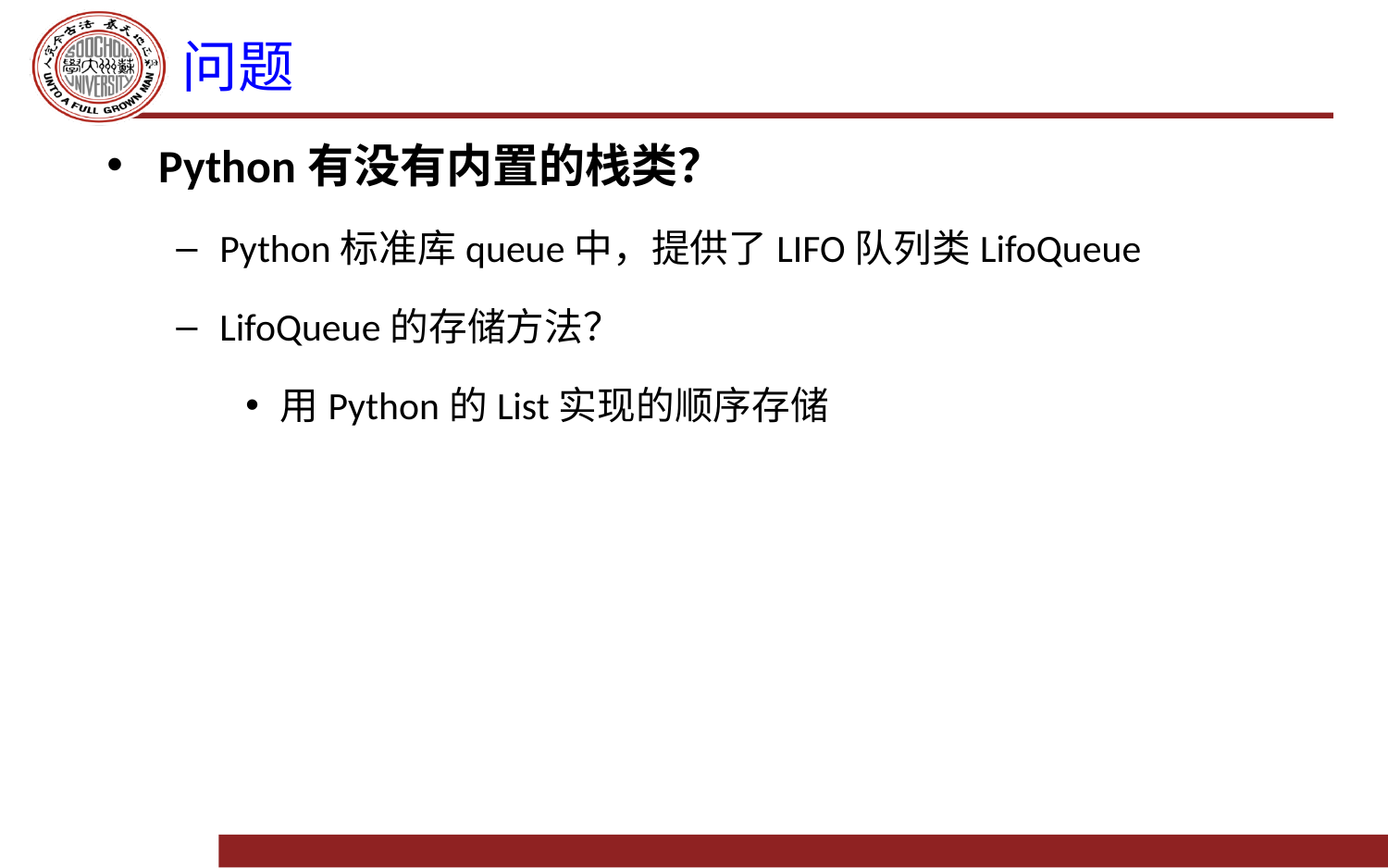

# 问题
Python有没有内置的栈类？
Python标准库queue中，提供了LIFO队列类LifoQueue
LifoQueue的存储方法？
用Python的List实现的顺序存储